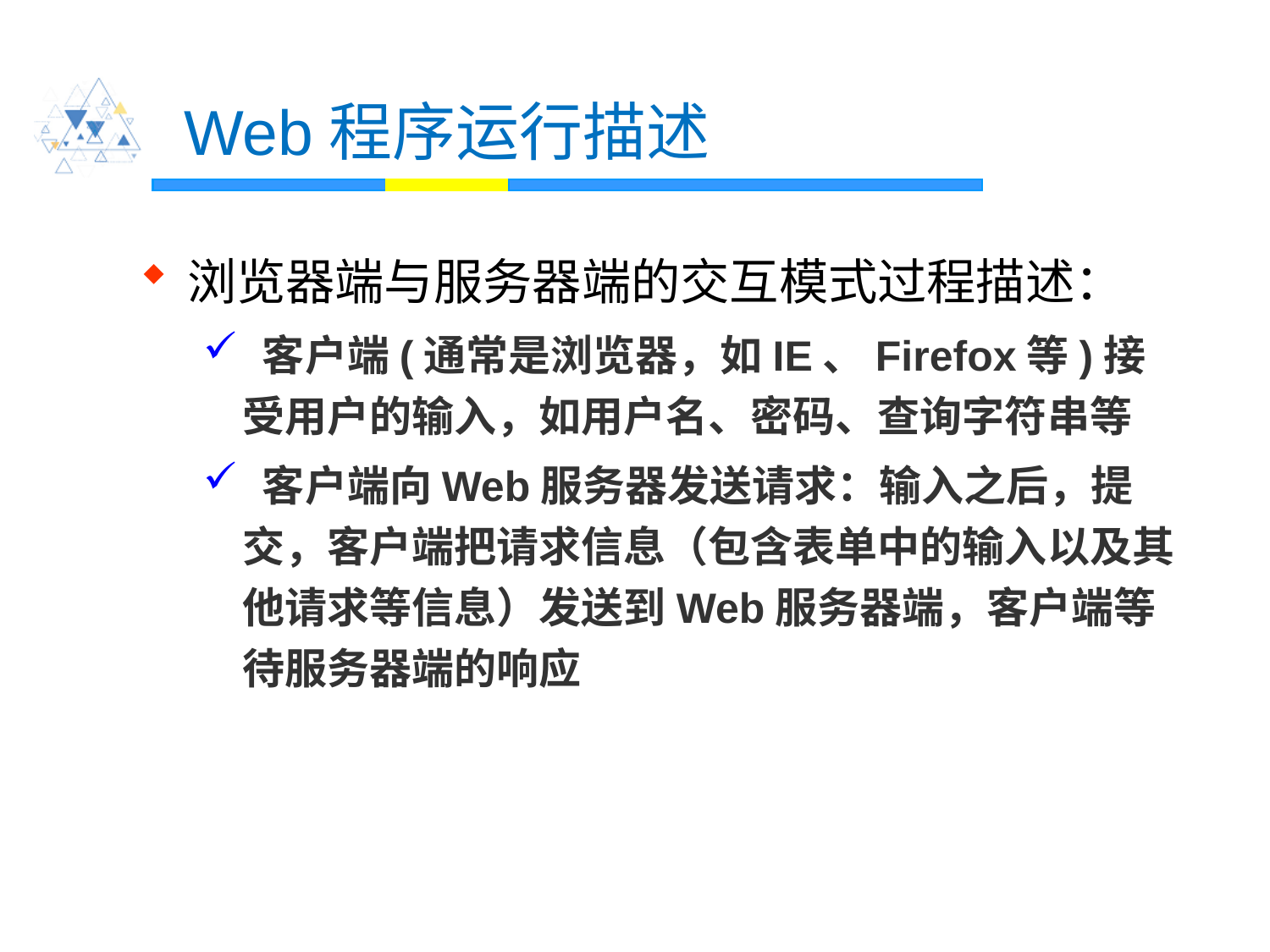

# Web程序运行描述
浏览器端与服务器端的交互模式过程描述：
 客户端(通常是浏览器，如IE、Firefox等)接受用户的输入，如用户名、密码、查询字符串等
 客户端向Web服务器发送请求：输入之后，提交，客户端把请求信息（包含表单中的输入以及其他请求等信息）发送到Web服务器端，客户端等待服务器端的响应